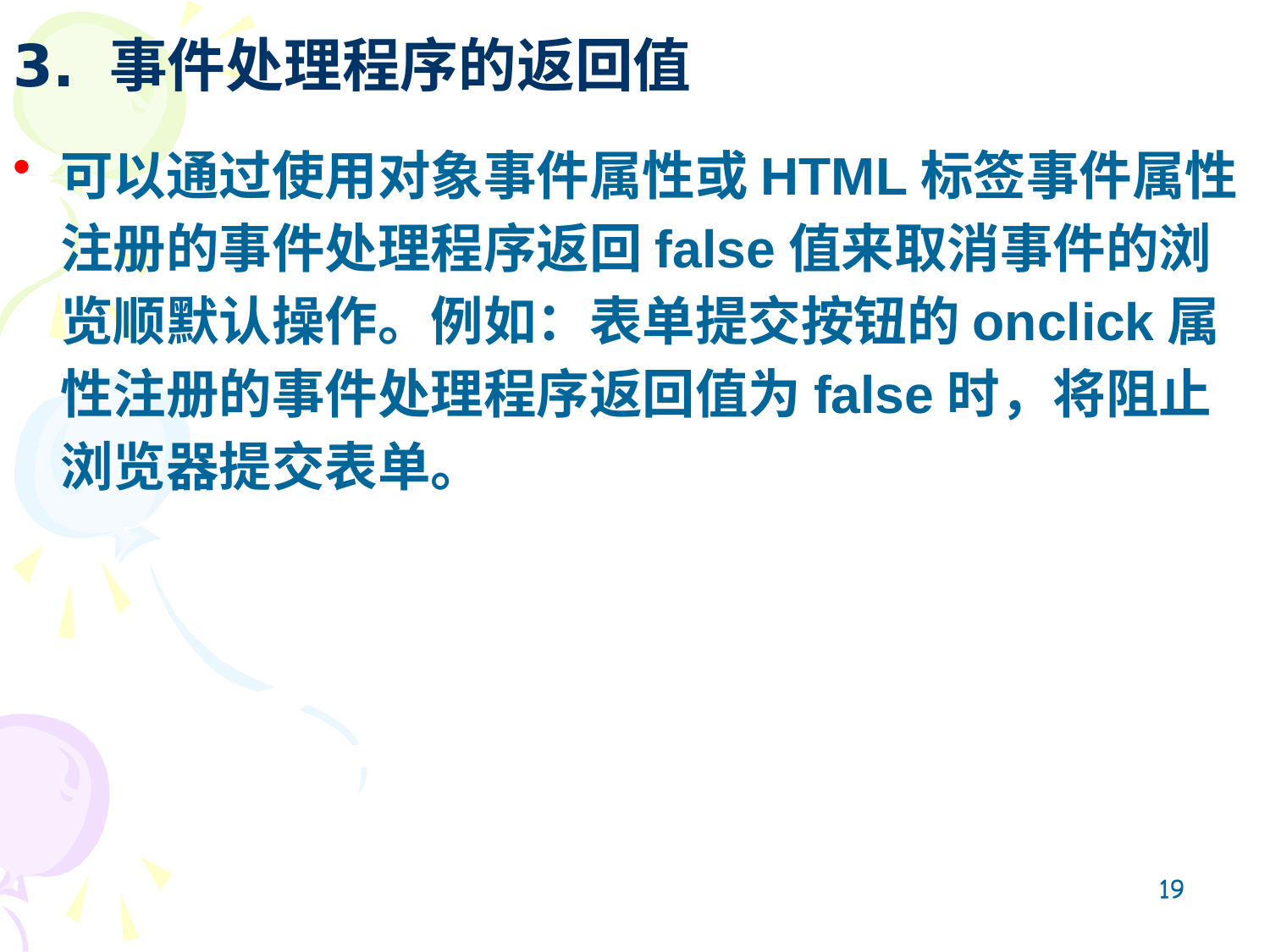

# 3. 事件处理程序的返回值
可以通过使用对象事件属性或HTML标签事件属性注册的事件处理程序返回false值来取消事件的浏览顺默认操作。例如：表单提交按钮的onclick属性注册的事件处理程序返回值为false时，将阻止浏览器提交表单。

19